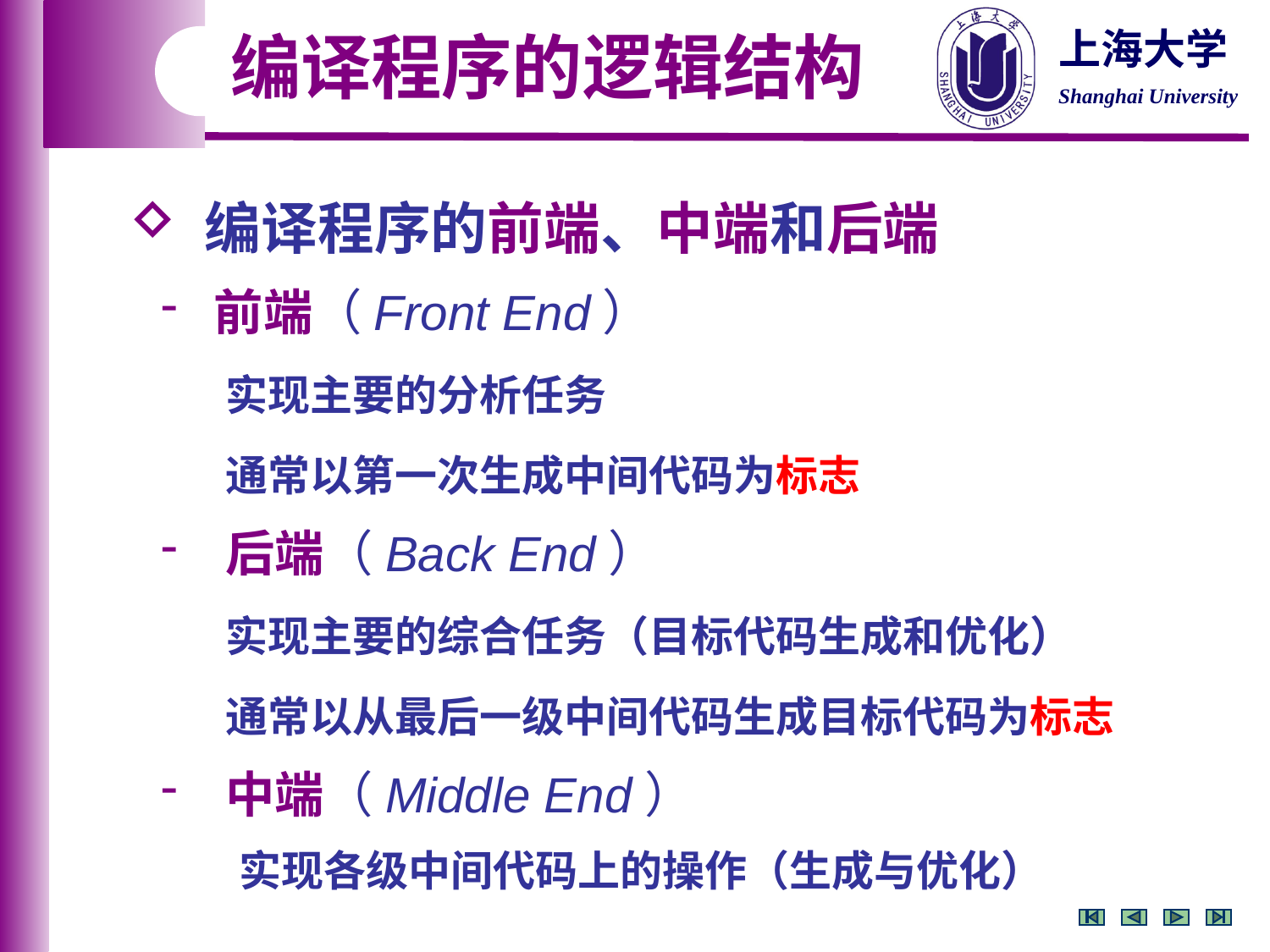

编译程序的逻辑结构
 编译程序的前端、中端和后端

 前端（Front End）

  实现主要的分析任务

  通常以第一次生成中间代码为标志

  后端（Back End）

  实现主要的综合任务（目标代码生成和优化）

  通常以从最后一级中间代码生成目标代码为标志

  中端（Middle End）

    实现各级中间代码上的操作（生成与优化）